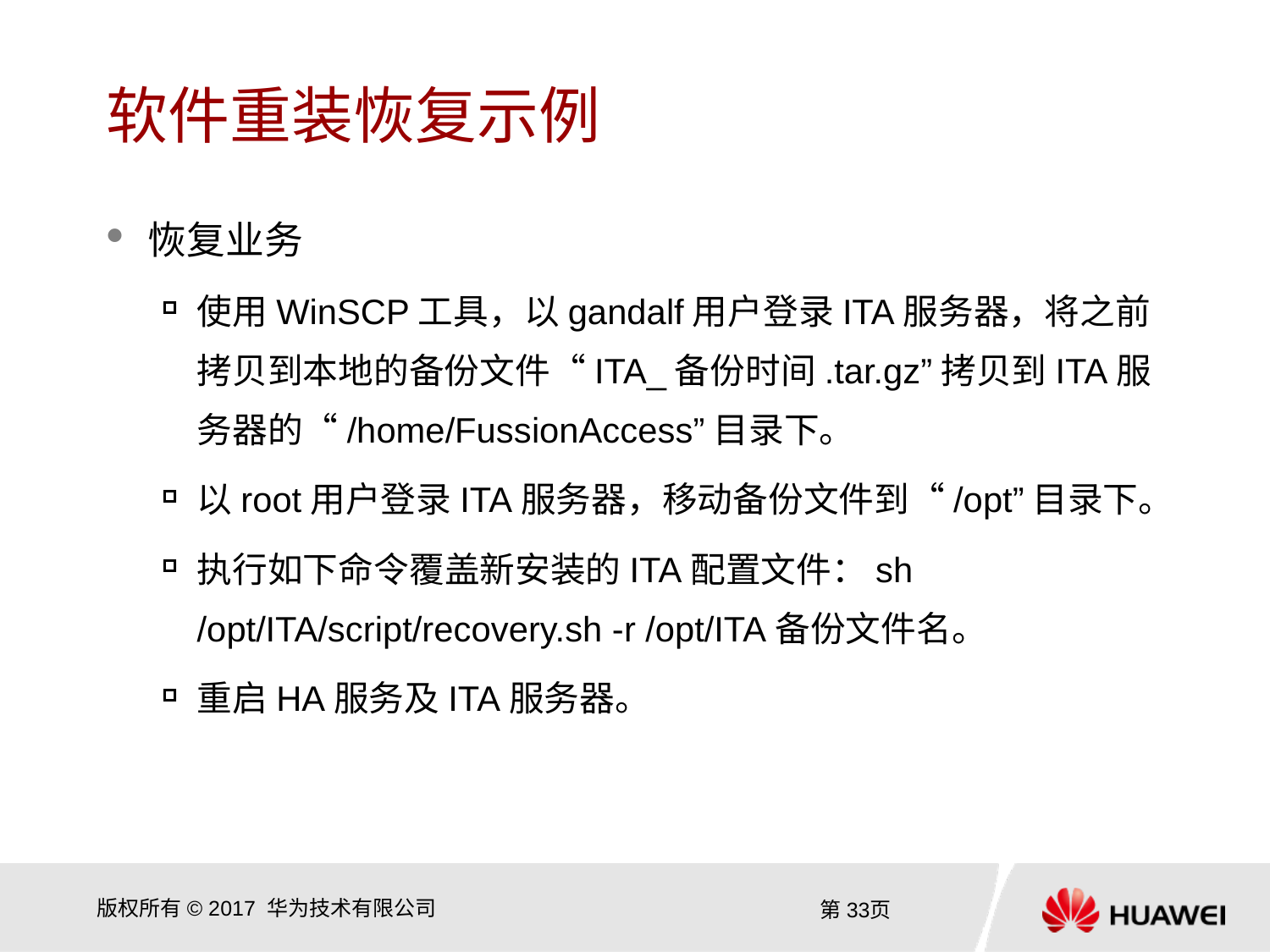

# 软件重装恢复示例
恢复业务
使用WinSCP工具，以gandalf用户登录ITA服务器，将之前拷贝到本地的备份文件“ITA_备份时间.tar.gz”拷贝到ITA服务器的“/home/FussionAccess”目录下。
以root用户登录ITA服务器，移动备份文件到“/opt”目录下。
执行如下命令覆盖新安装的ITA配置文件：sh /opt/ITA/script/recovery.sh -r /opt/ITA备份文件名。
重启HA服务及ITA服务器。